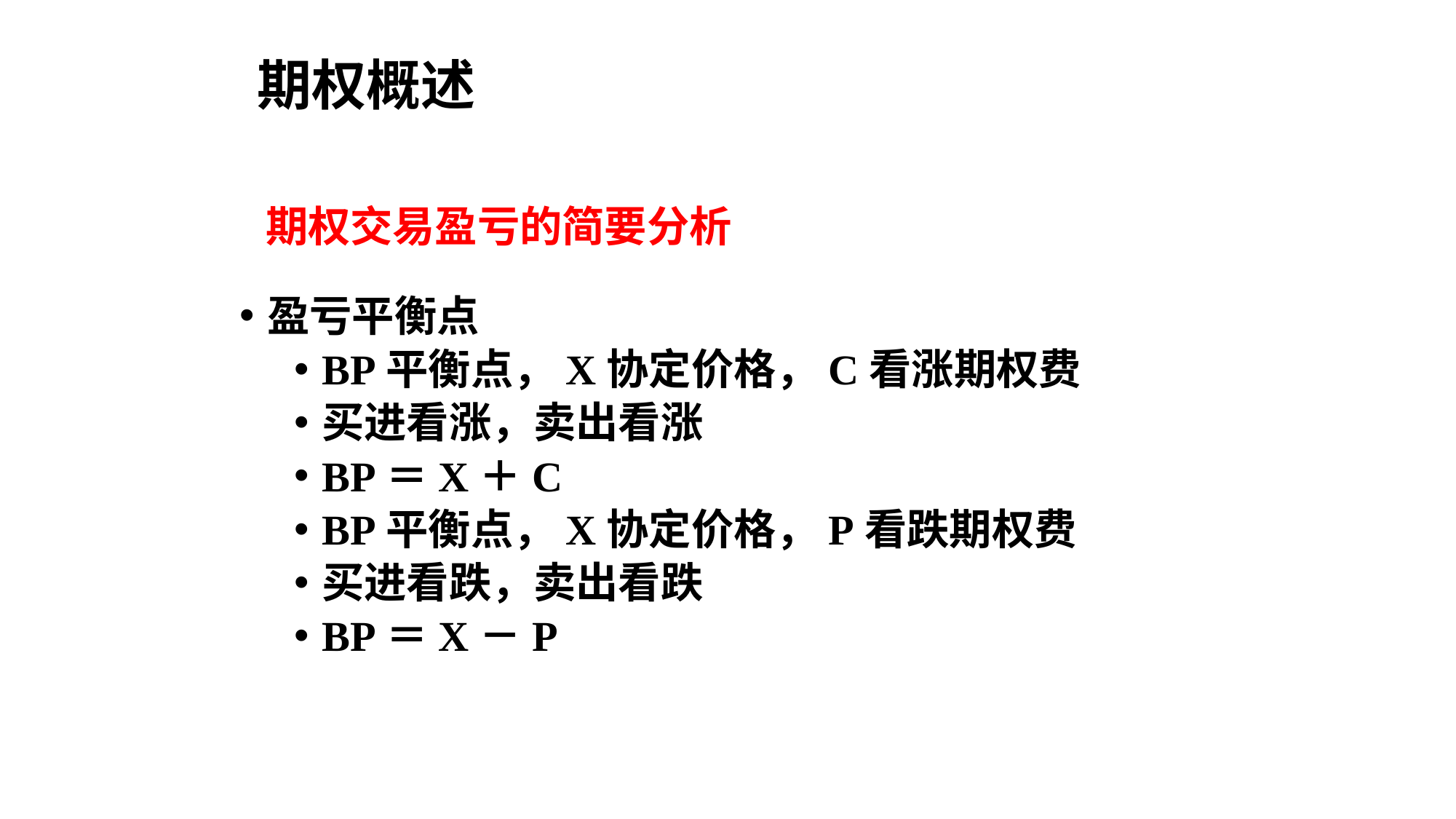

# 期权概述
期权交易盈亏的简要分析
盈亏平衡点
BP平衡点，X协定价格，C看涨期权费
买进看涨，卖出看涨
BP＝X＋C
BP平衡点，X协定价格，P看跌期权费
买进看跌，卖出看跌
BP＝X－P